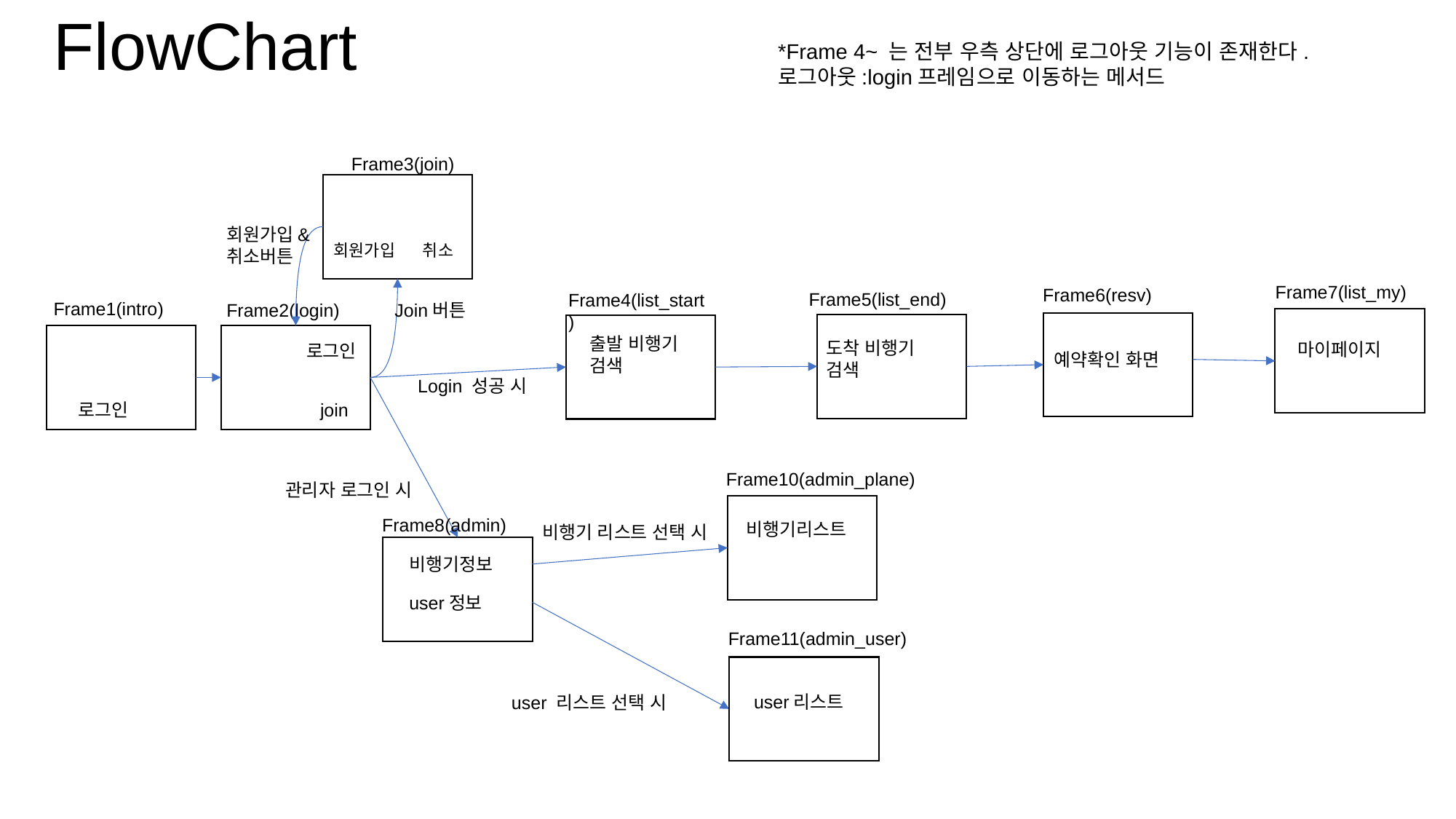

# FlowChart
*Frame 4~ 는 전부 우측 상단에 로그아웃 기능이 존재한다.
로그아웃:login프레임으로 이동하는 메서드
Frame3(join)

회원가입&취소버튼
회원가입
취소
Frame7(list_my)
Frame6(resv)
Frame5(list_end)
Frame4(list_start)
Frame1(intro)
Frame2(login)
Join버튼

출발 비행기 검색
도착 비행기 검색
마이페이지
로그인
예약확인 화면
Login 성공 시
로그인
join
Frame10(admin_plane)
관리자 로그인 시

Frame8(admin)
비행기리스트
비행기 리스트 선택 시

비행기정보
user정보
Frame11(admin_user)

user리스트
user 리스트 선택 시